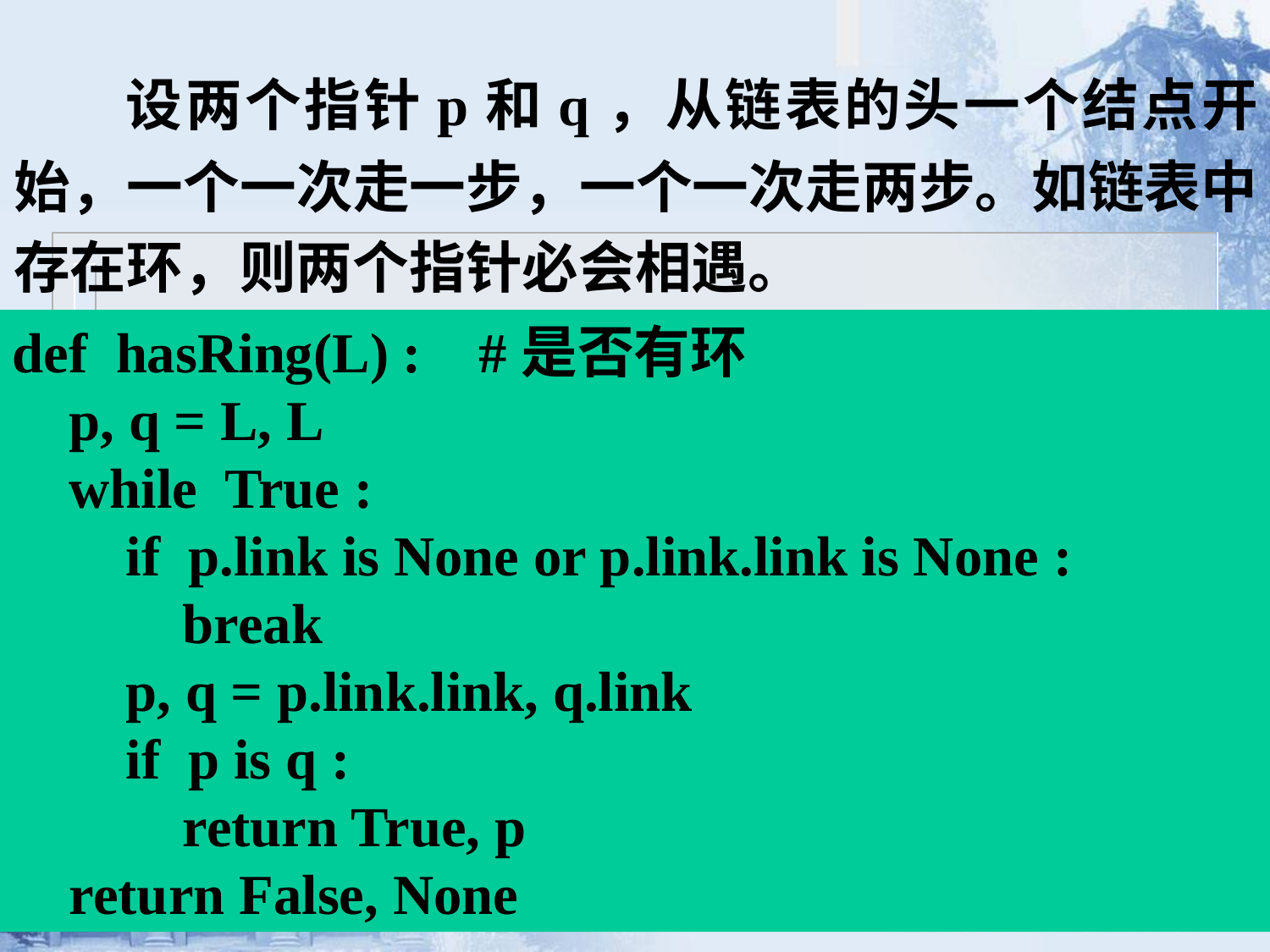

设两个指针p和q，从链表的头一个结点开始，一个一次走一步，一个一次走两步。如链表中存在环，则两个指针必会相遇。
def  hasRing(L) :    #是否有环
    p, q = L, L
    while  True :
        if  p.link is None or p.link.link is None :
            break
        p, q = p.link.link, q.link
        if  p is q :
            return True, p
    return False, None